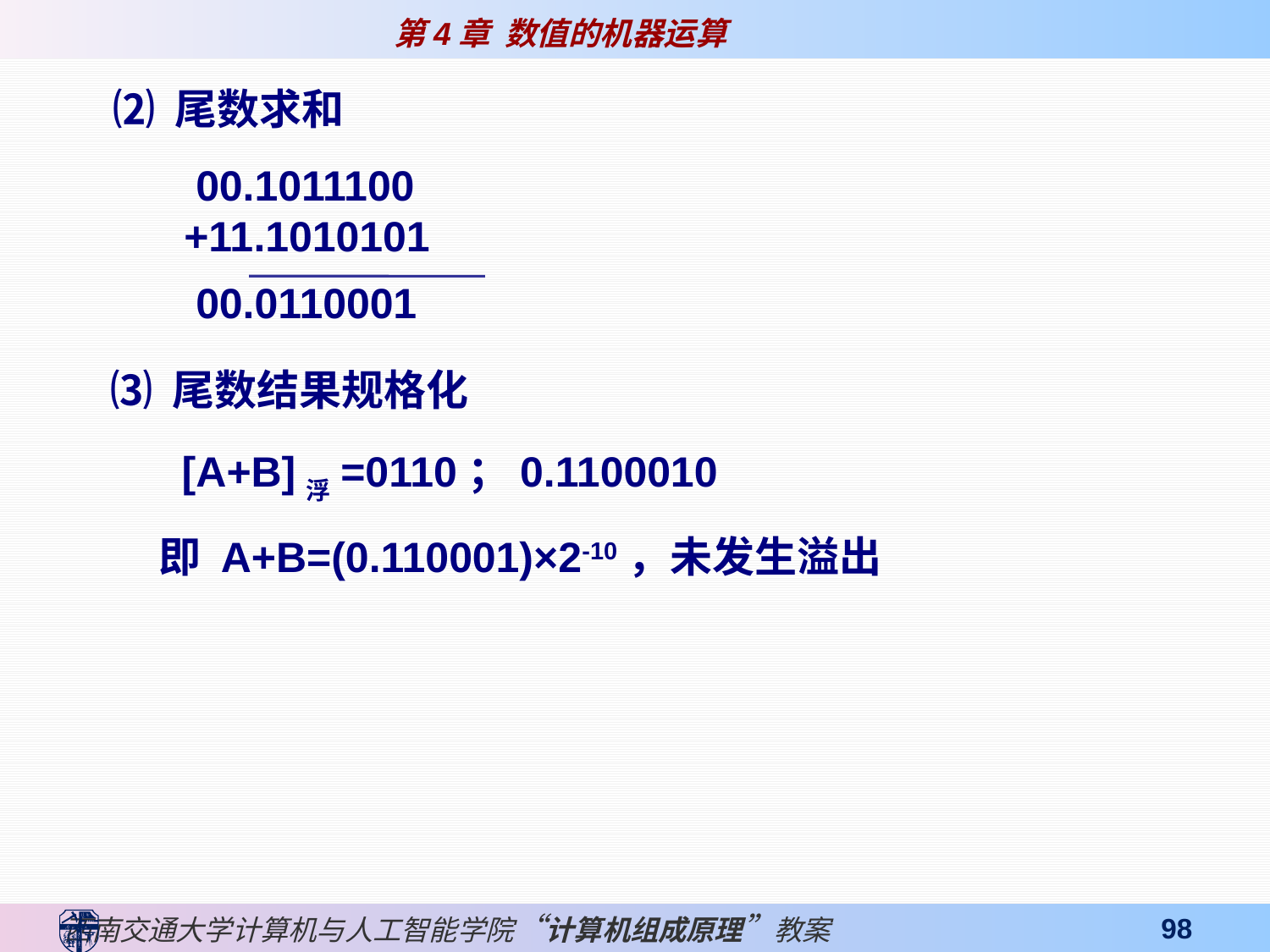

⑵ 尾数求和
       00.1011100
      +11.1010101
       00.0110001

⑶ 尾数结果规格化
      [A+B]浮=0110；0.1100010
    即 A+B=(0.110001)×2-10，未发生溢出